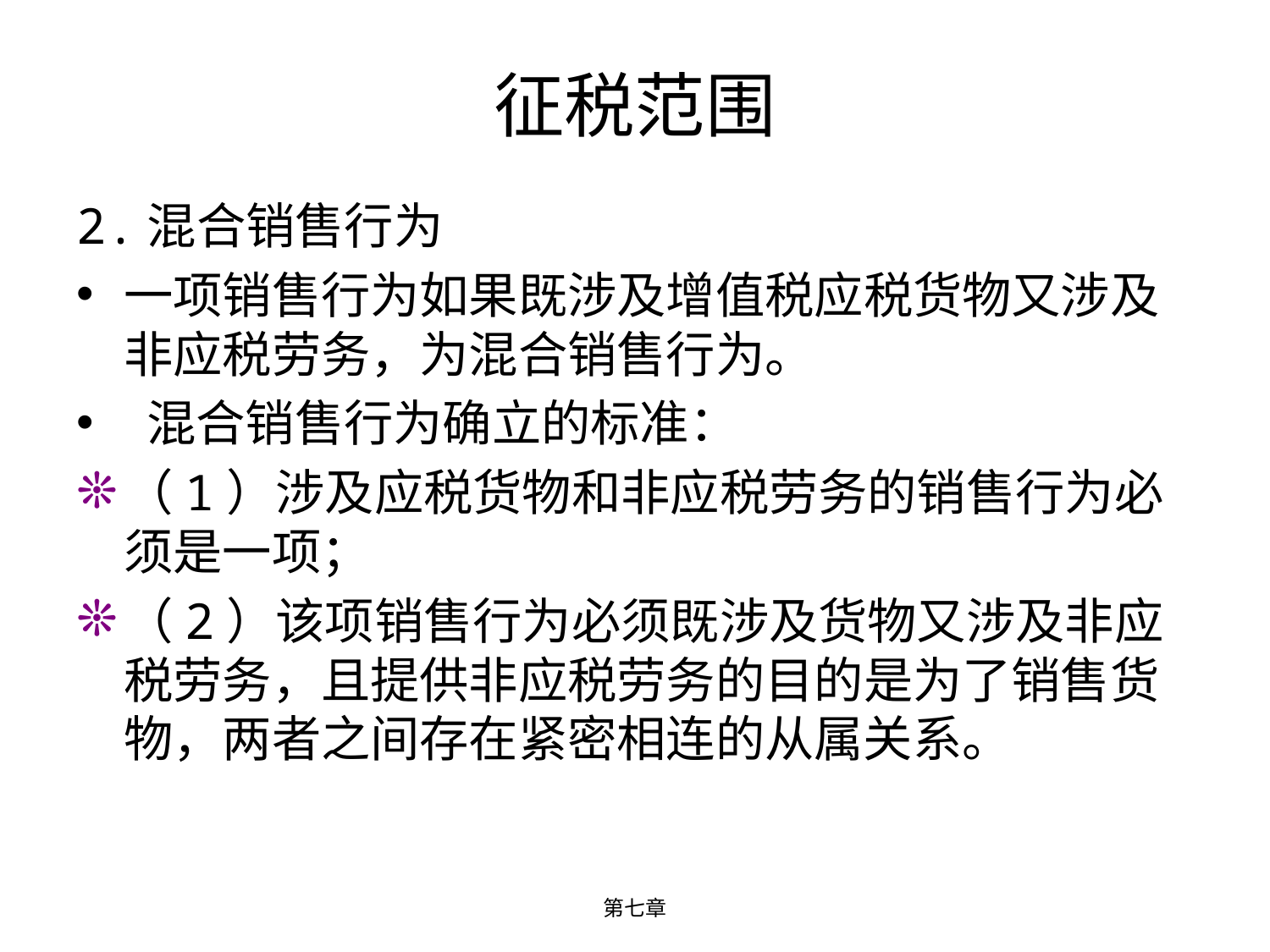

# 征税范围
2.混合销售行为
一项销售行为如果既涉及增值税应税货物又涉及非应税劳务，为混合销售行为。
 混合销售行为确立的标准：
（1）涉及应税货物和非应税劳务的销售行为必须是一项；
（2）该项销售行为必须既涉及货物又涉及非应税劳务，且提供非应税劳务的目的是为了销售货物，两者之间存在紧密相连的从属关系。

第七章
18